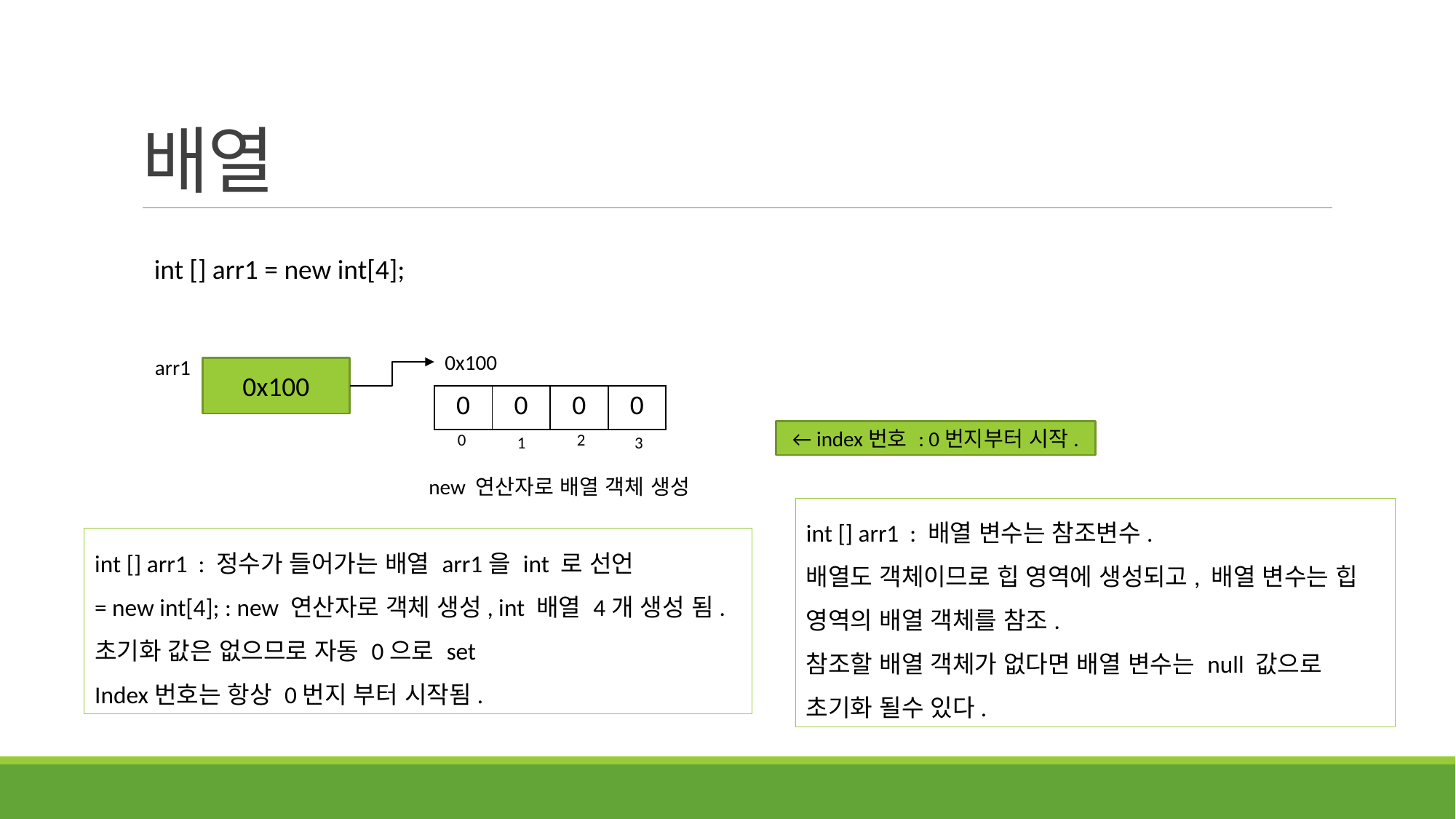

# 배열
int [] arr1 = new int[4];
0x100
arr1
0x100
| 0 | 0 | 0 | 0 |
| --- | --- | --- | --- |
← index번호 : 0번지부터 시작.
2
0
1
3
new 연산자로 배열 객체 생성
int [] arr1  : 배열 변수는 참조변수.
배열도 객체이므로 힙 영역에 생성되고, 배열 변수는 힙 영역의 배열 객체를 참조.
참조할 배열 객체가 없다면 배열 변수는 null 값으로 초기화 될수 있다.
int [] arr1  : 정수가 들어가는 배열 arr1을 int 로 선언
= new int[4]; : new 연산자로 객체 생성, int 배열 4개 생성 됨.
초기화 값은 없으므로 자동 0으로 set
Index번호는 항상 0번지 부터 시작됨.